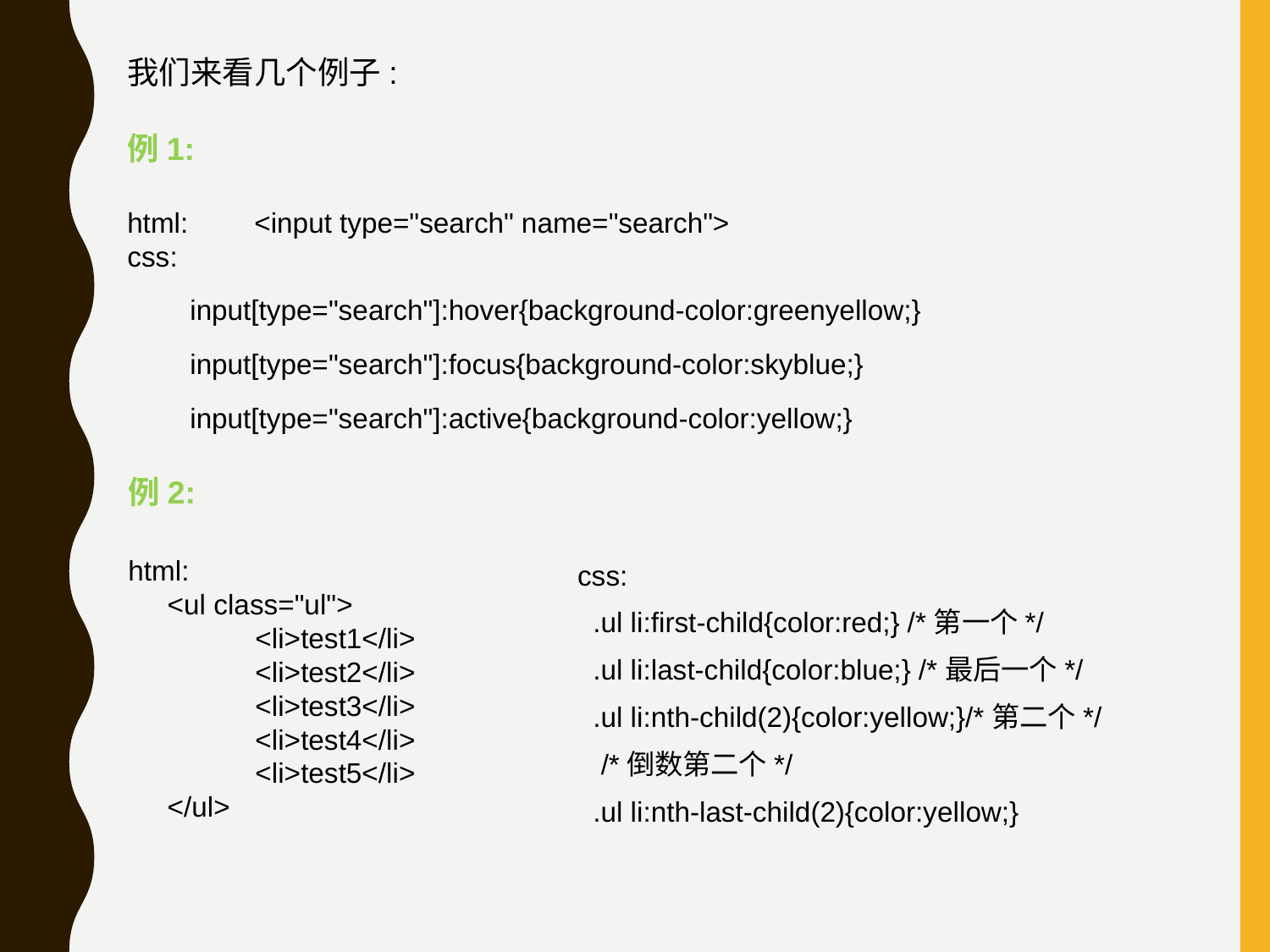

我们来看几个例子:

例1:

html: 	<input type="search" name="search">
css:
        input[type="search"]:hover{background-color:greenyellow;}
        input[type="search"]:focus{background-color:skyblue;}
        input[type="search"]:active{background-color:yellow;}
例2:

html:
     <ul class="ul">
    	<li>test1</li>
	<li>test2</li>
    	<li>test3</li>
	<li>test4</li>
    	<li>test5</li>
     </ul>
css:
  .ul li:first-child{color:red;} /*第一个*/
  .ul li:last-child{color:blue;} /*最后一个*/
  .ul li:nth-child(2){color:yellow;}/*第二个*/
   /*倒数第二个*/
  .ul li:nth-last-child(2){color:yellow;}